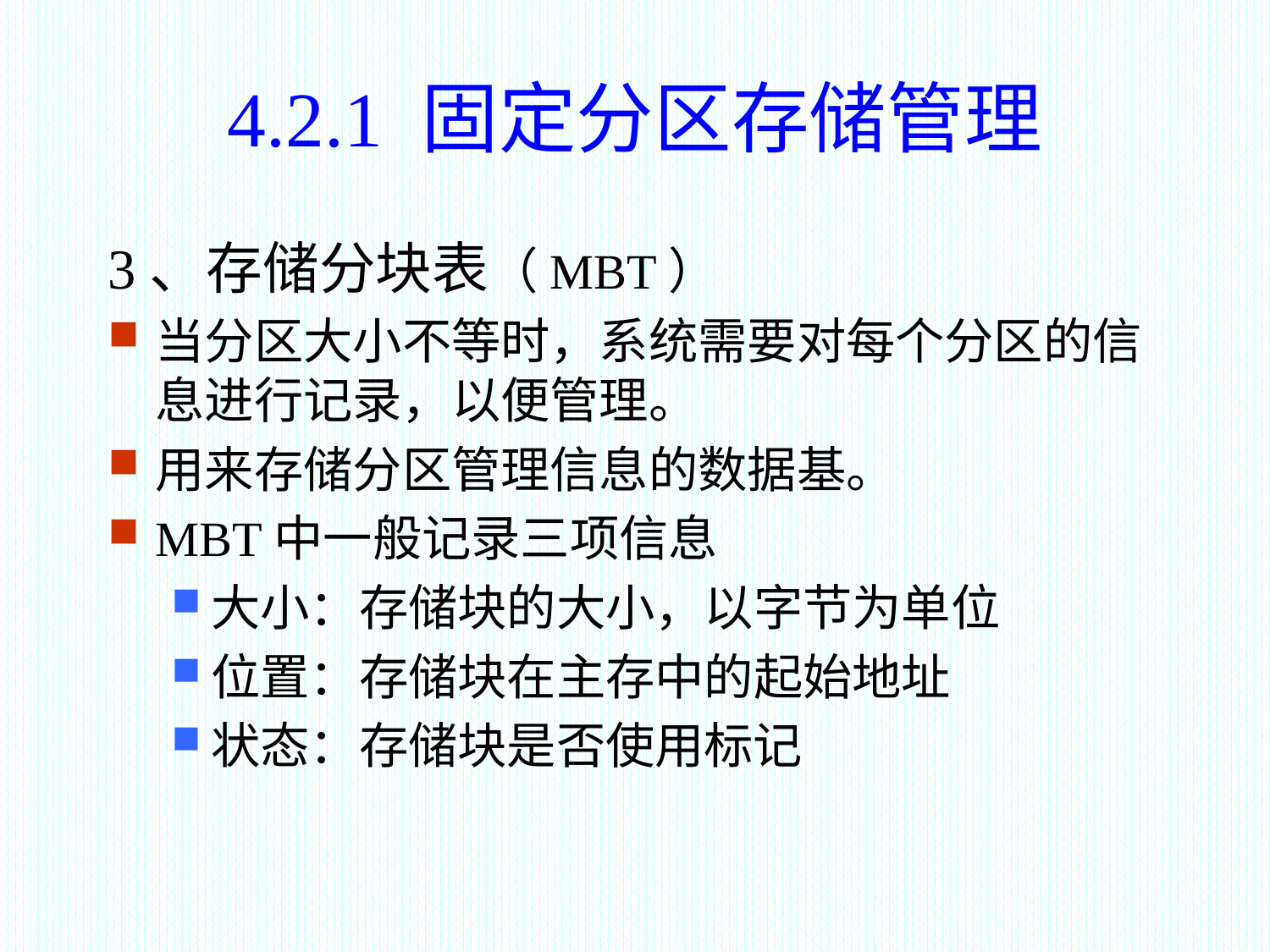

# 4.2.1 固定分区存储管理
3、存储分块表（MBT）
当分区大小不等时，系统需要对每个分区的信息进行记录，以便管理。
用来存储分区管理信息的数据基。
MBT中一般记录三项信息
大小：存储块的大小，以字节为单位
位置：存储块在主存中的起始地址
状态：存储块是否使用标记